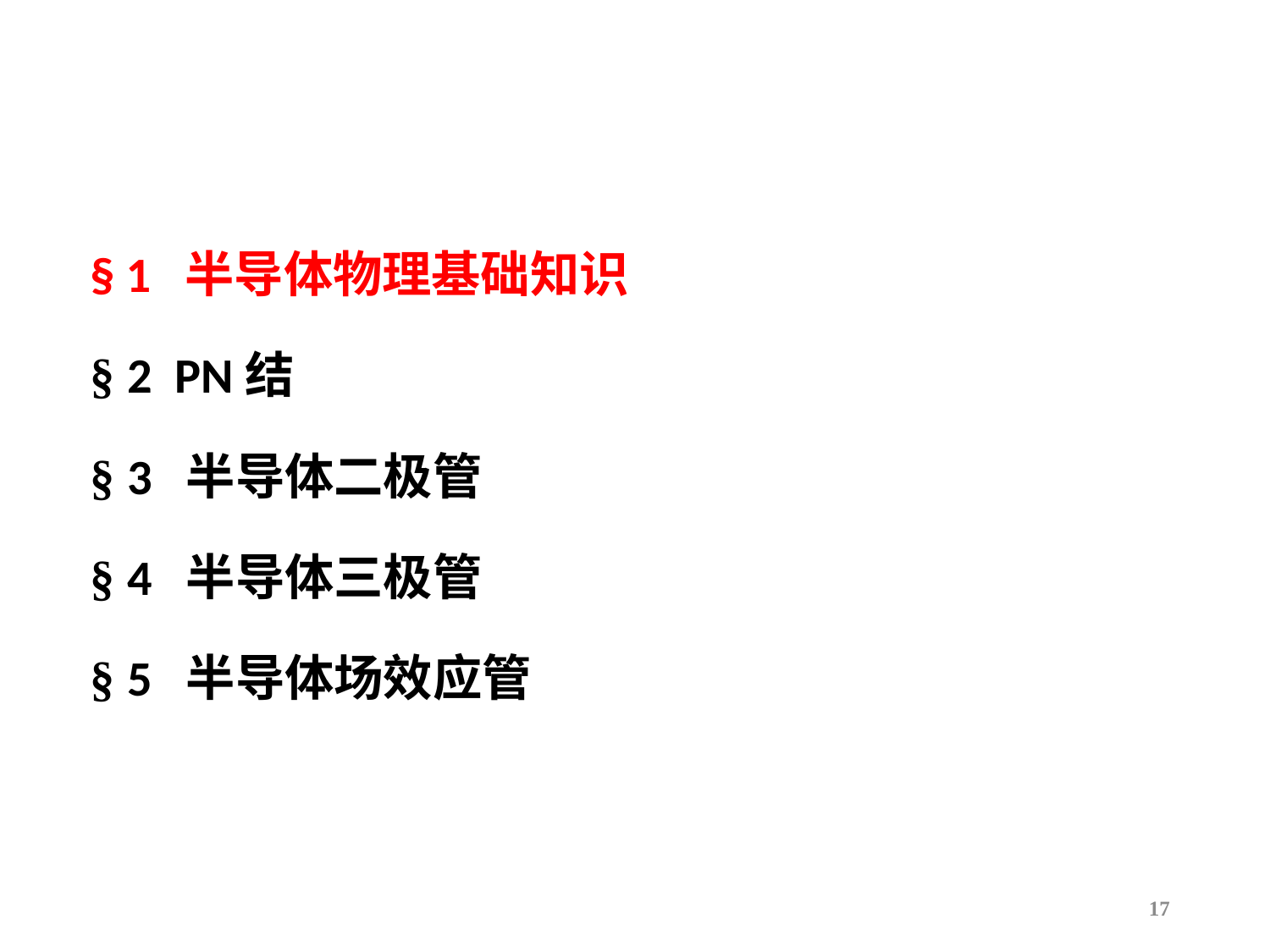

§ 1  半导体物理基础知识
§ 2  PN结
§ 3  半导体二极管
§ 4  半导体三极管
§ 5  半导体场效应管
17